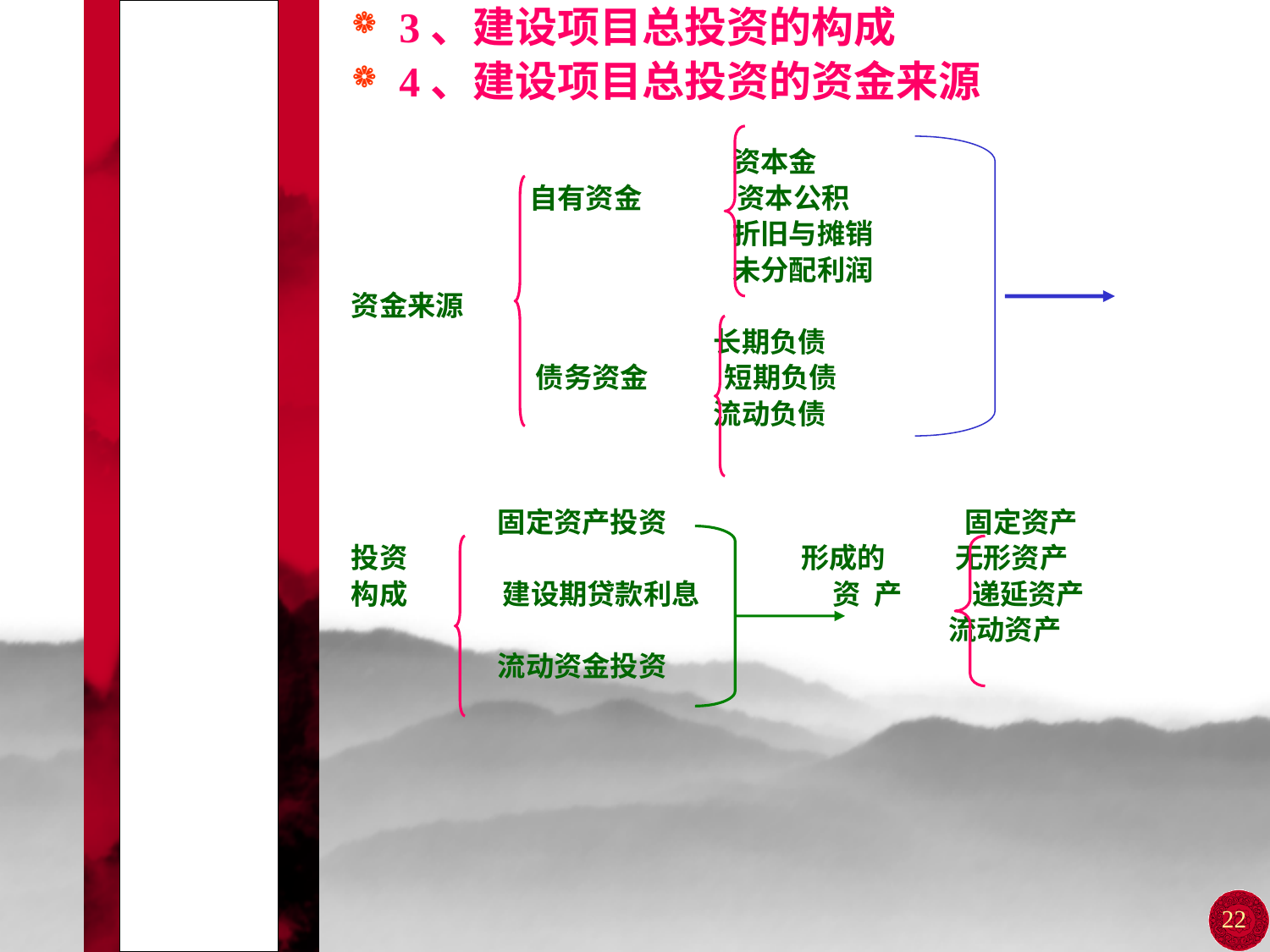

# 第一节    经济效益的基本要素
3、建设项目总投资的构成
4、建设项目总投资的资金来源

                                                           资本金
                           自有资金               资本公积
                                                           折旧与摊销
                                                           未分配利润
资金来源
                                                        长期负债
                            债务资金            短期负债
                                                        流动负债

                      固定资产投资                                               固定资产
投资                                                              形成的           无形资产
构成               建设期贷款利息                     资  产           递延资产
                                                                                             流动资产
                      流动资金投资

22